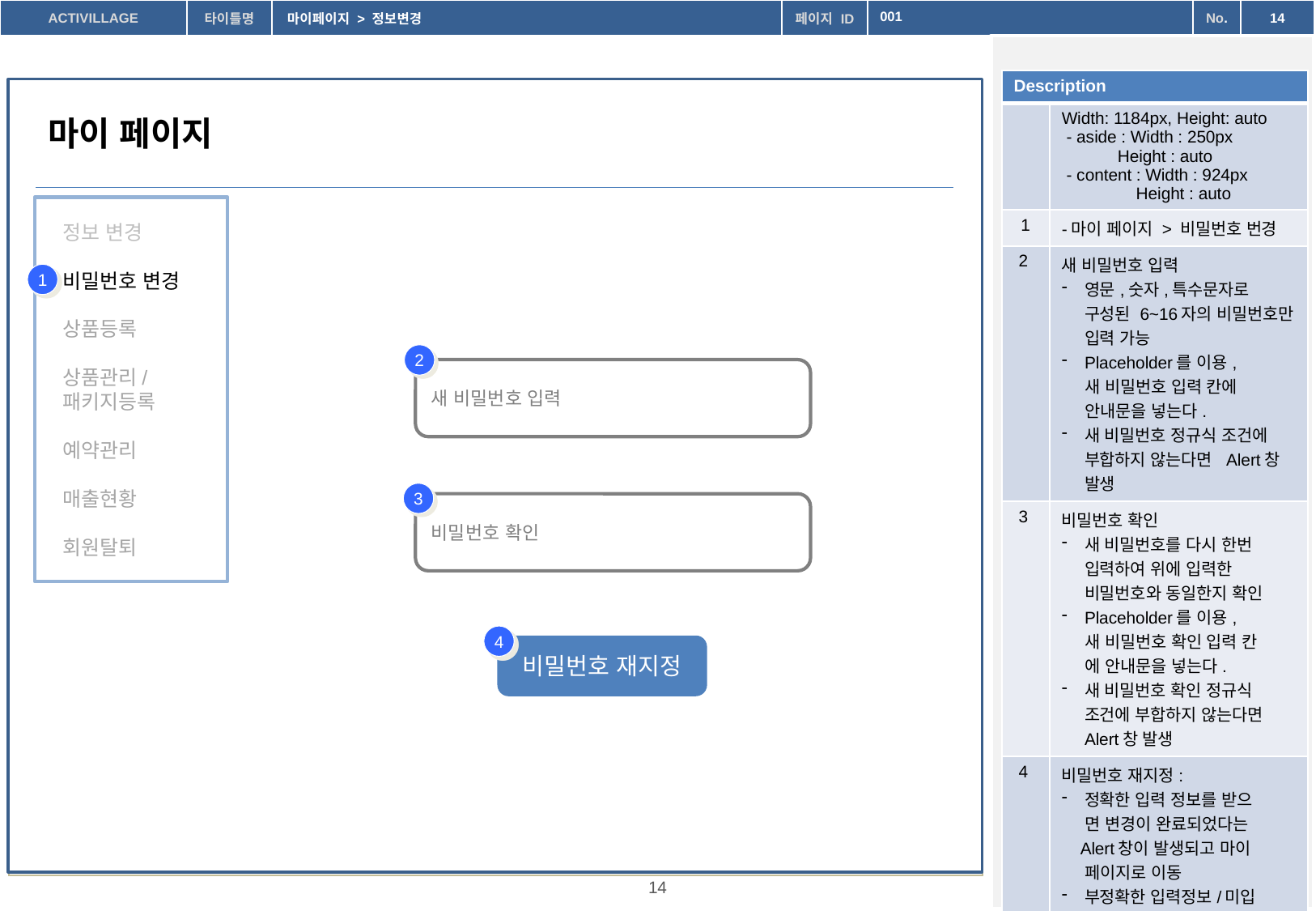

001
마이페이지 > 정보변경
| Description |  |
| --- | --- |
|  | Width: 1184px, Height: auto - aside : Width : 250px Height : auto - content : Width : 924px Height : auto |
| 1 | -마이 페이지 > 비밀번호 번경 |
| 2 | 새 비밀번호 입력 영문,숫자,특수문자로 구성된 6~16자의 비밀번호만 입력 가능 Placeholder를 이용, 새 비밀번호 입력 칸에 안내문을 넣는다. 새 비밀번호 정규식 조건에 부합하지 않는다면 Alert창 발생 |
| 3 | 비밀번호 확인 새 비밀번호를 다시 한번 입력하여 위에 입력한 비밀번호와 동일한지 확인 Placeholder를 이용, 새 비밀번호 확인 입력 칸 에 안내문을 넣는다. 새 비밀번호 확인 정규식 조건에 부합하지 않는다면 Alert창 발생 |
| 4 | 비밀번호 재지정: 정확한 입력 정보를 받으 면 변경이 완료되었다는 Alert창이 발생되고 마이 페이지로 이동 부정확한 입력정보/미입 력 시 Alert창 발생 |

마이 페이지
  정보 변경

  비밀번호 변경

  상품등록

  상품관리/
  패키지등록

  예약관리

  매출현황

  회원탈퇴
1
2
새 비밀번호 입력
3
비밀번호 확인
4
비밀번호 재지정